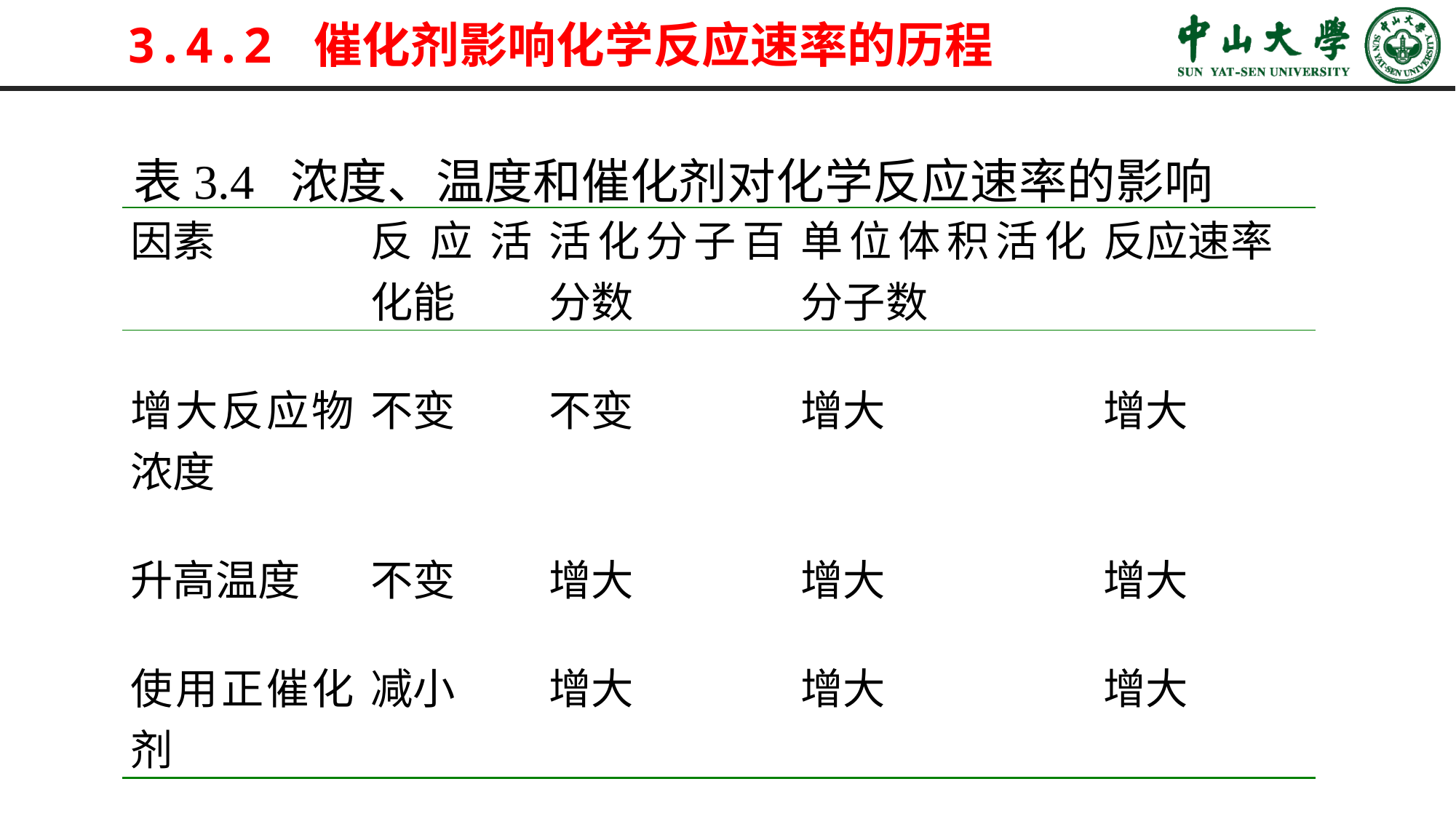

# 3.4.2 催化剂影响化学反应速率的历程
表3.4  浓度、温度和催化剂对化学反应速率的影响

| 因素 | 反应活化能 | 活化分子百分数 | 单位体积活化分子数 | 反应速率 |
| --- | --- | --- | --- | --- |
| 增大反应物浓度 | 不变 | 不变 | 增大 | 增大 |
| 升高温度 | 不变 | 增大 | 增大 | 增大 |
| 使用正催化剂 | 减小 | 增大 | 增大 | 增大 |